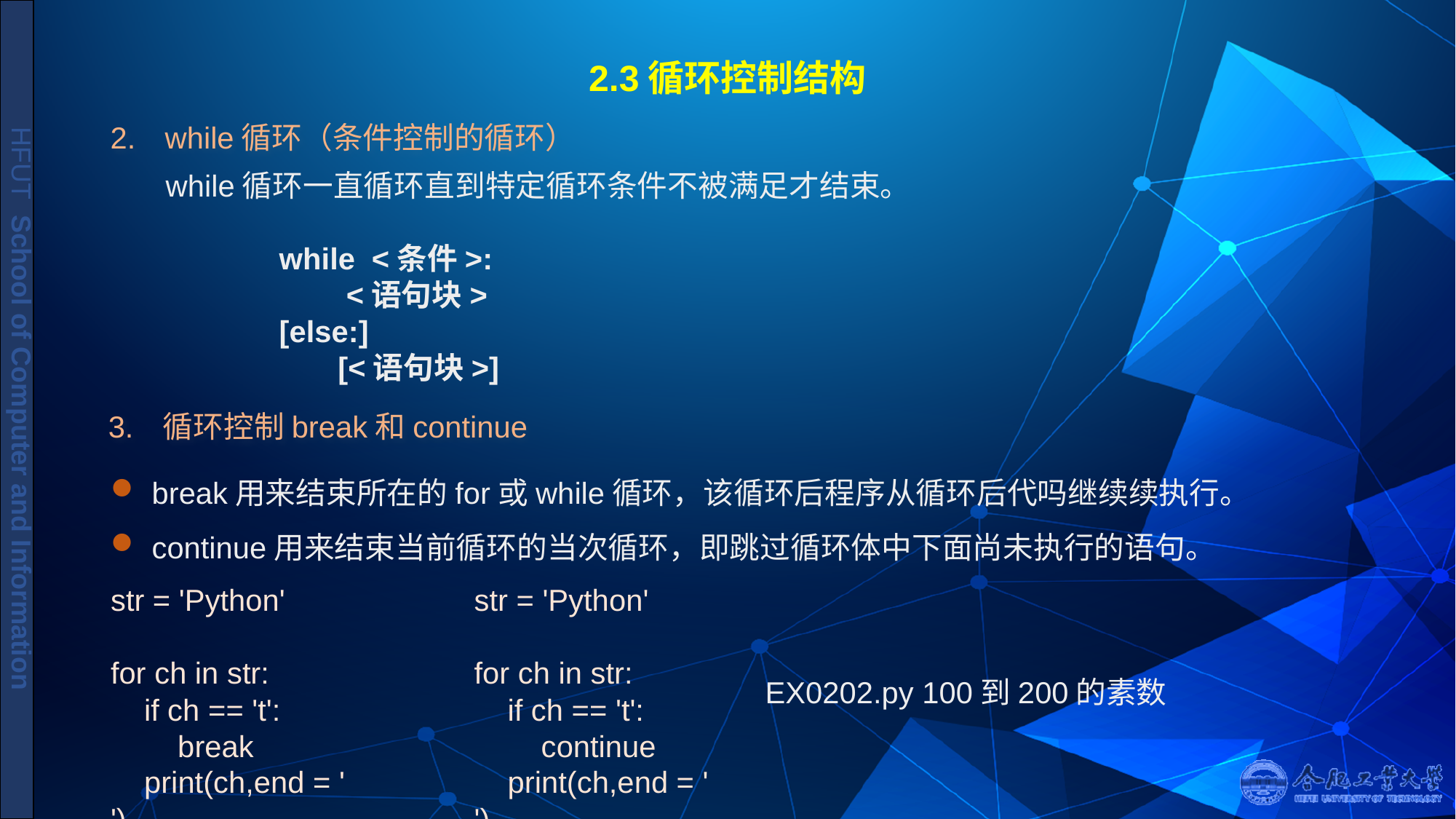

# 2.3循环控制结构
while循环（条件控制的循环）
      while循环一直循环直到特定循环条件不被满足才结束。

while  <条件>:
        <语句块>
[else:]
       [<语句块>]
循环控制break和continue
break用来结束所在的for或while循环，该循环后程序从循环后代吗继续续执行。
continue用来结束当前循环的当次循环，即跳过循环体中下面尚未执行的语句。
str = 'Python'

for ch in str:
    if ch == 't':
        break
    print(ch,end = ' ')
str = 'Python'

for ch in str:
    if ch == 't':
        continue
    print(ch,end = ' ')
EX0202.py 100到200的素数